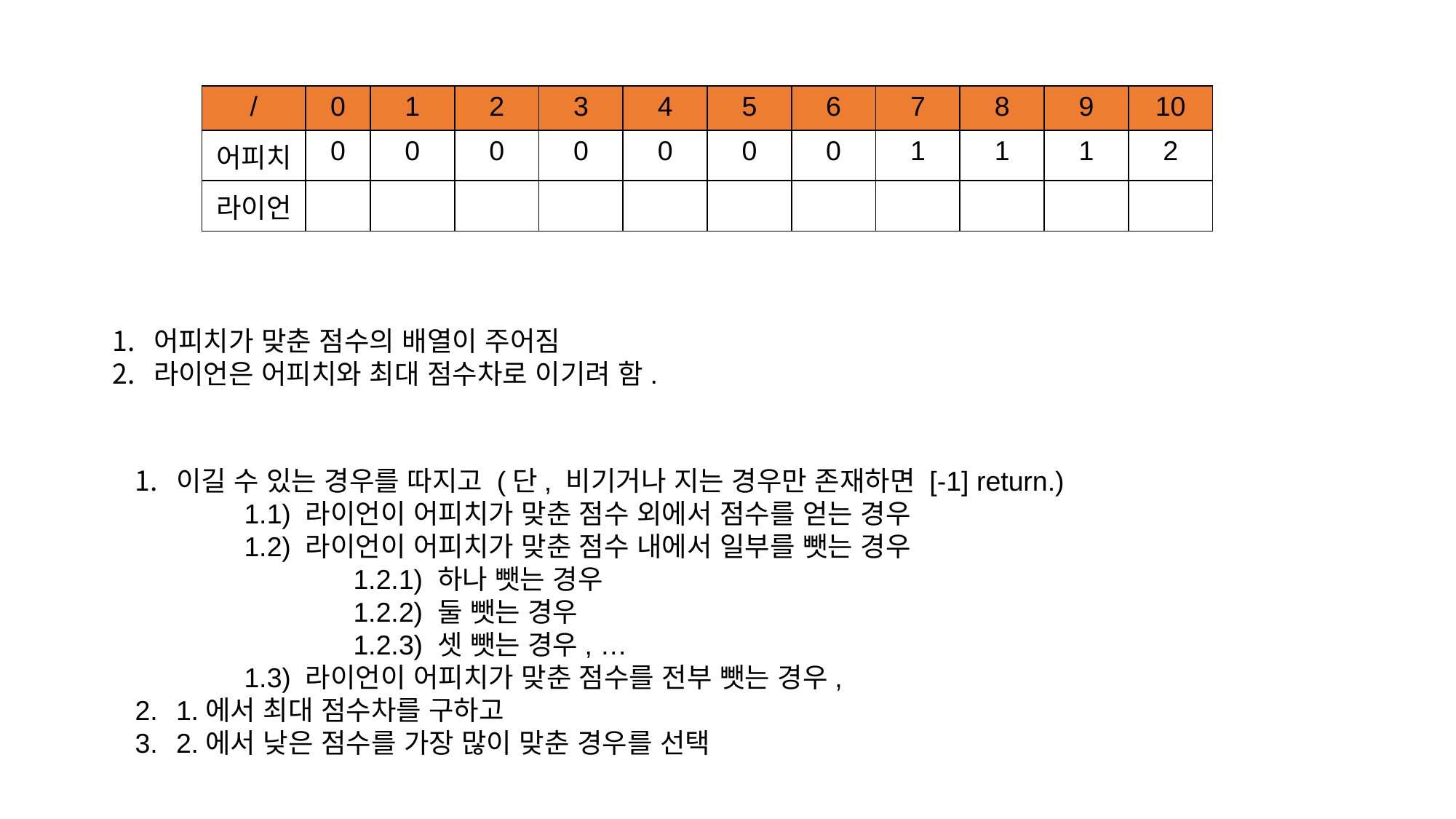

| / | 0 | 1 | 2 | 3 | 4 | 5 | 6 | 7 | 8 | 9 | 10 |
| --- | --- | --- | --- | --- | --- | --- | --- | --- | --- | --- | --- |
| 어피치 | 0 | 0 | 0 | 0 | 0 | 0 | 0 | 1 | 1 | 1 | 2 |
| 라이언 |  |  |  |  |  |  |  |  |  |  |  |
어피치가 맞춘 점수의 배열이 주어짐
라이언은 어피치와 최대 점수차로 이기려 함.
이길 수 있는 경우를 따지고 (단, 비기거나 지는 경우만 존재하면 [-1] return.)
	1.1) 라이언이 어피치가 맞춘 점수 외에서 점수를 얻는 경우
	1.2) 라이언이 어피치가 맞춘 점수 내에서 일부를 뺏는 경우
		1.2.1) 하나 뺏는 경우
		1.2.2) 둘 뺏는 경우
		1.2.3) 셋 뺏는 경우, …
	1.3) 라이언이 어피치가 맞춘 점수를 전부 뺏는 경우,
1.에서 최대 점수차를 구하고
2.에서 낮은 점수를 가장 많이 맞춘 경우를 선택